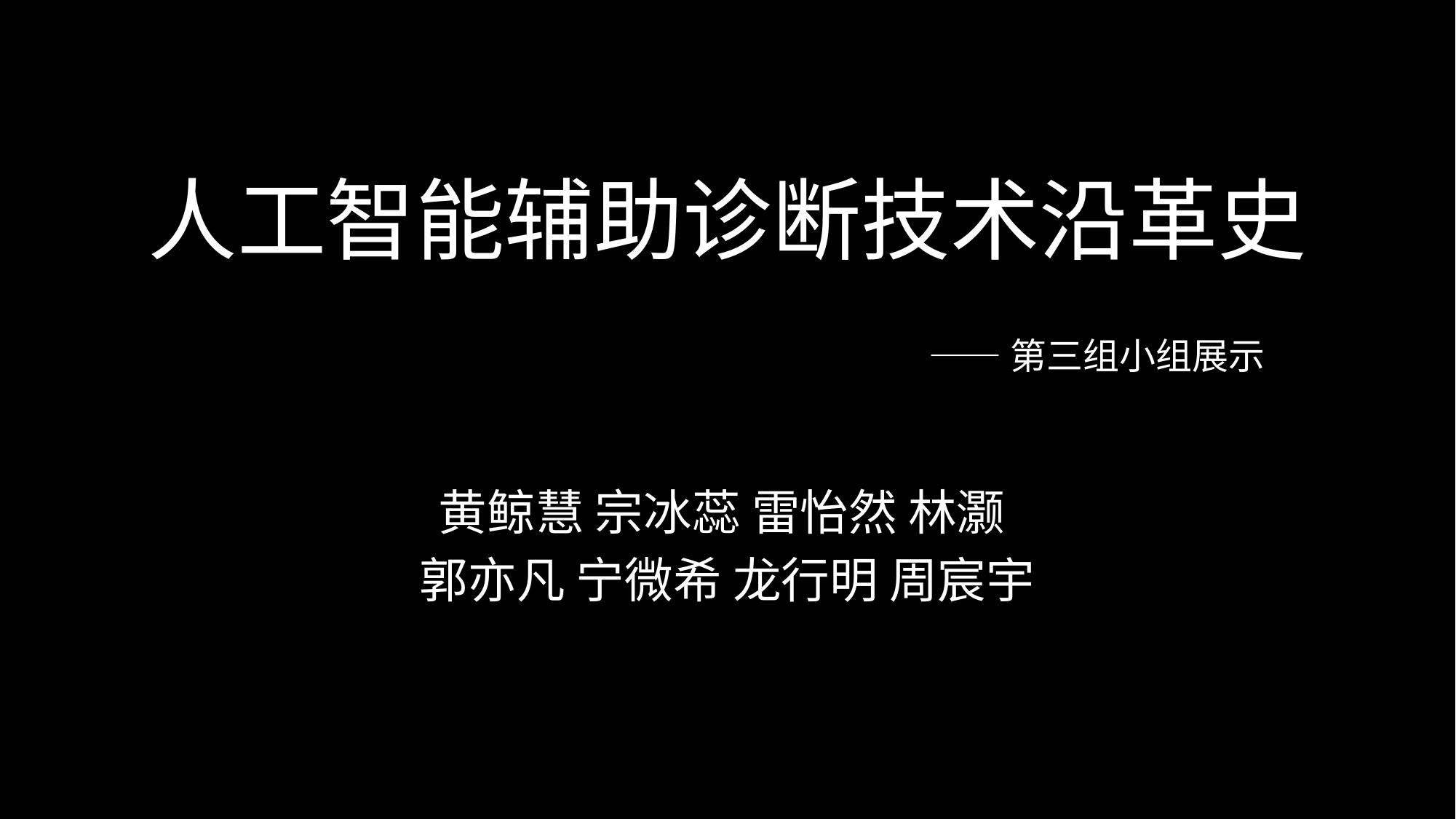

# 人工智能辅助诊断技术沿革史
——第三组小组展示
黄鲸慧 宗冰蕊 雷怡然 林灏
郭亦凡 宁微希 龙行明 周宸宇